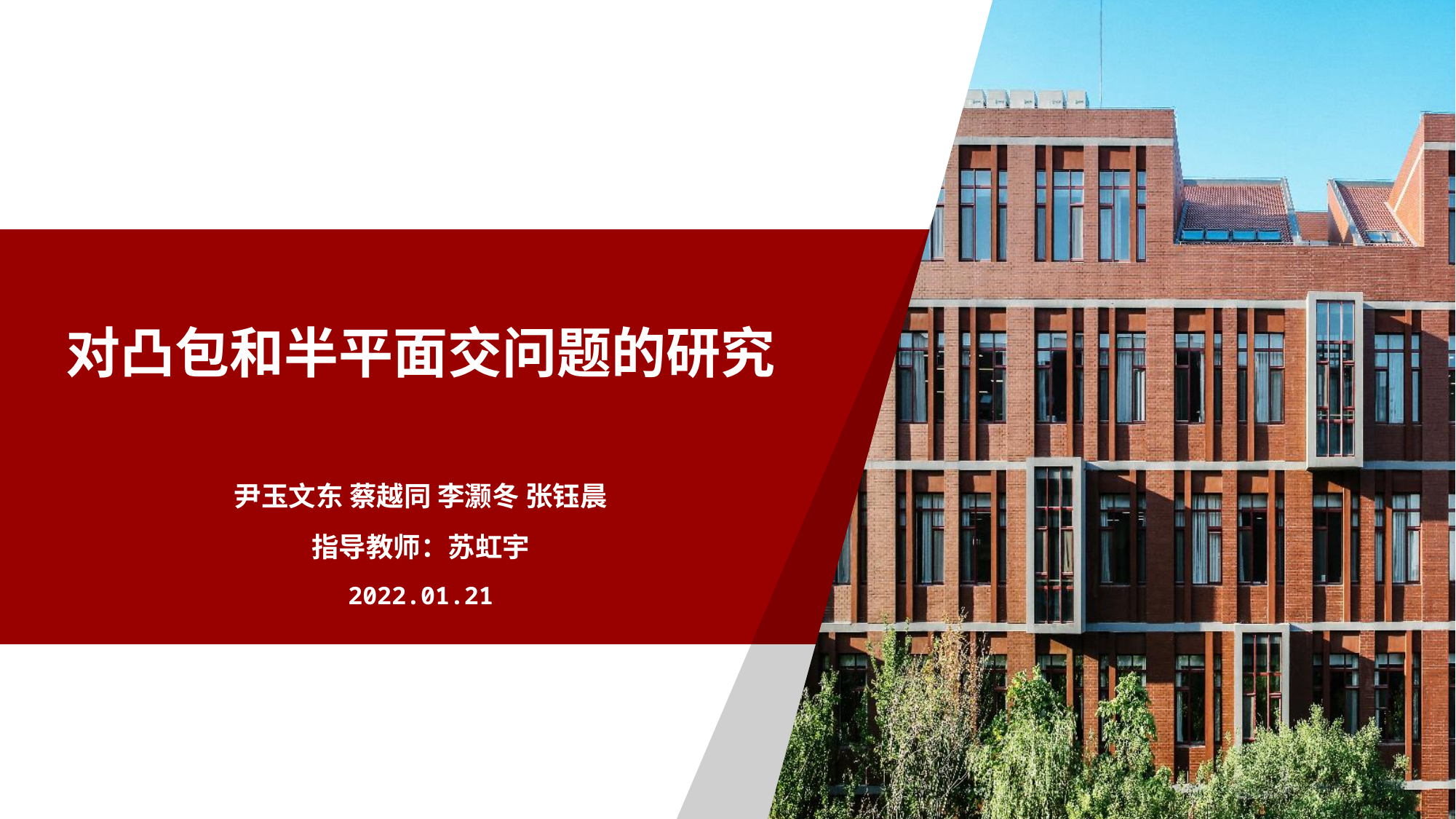

对凸包和半平面交问题的研究

尹玉文东 蔡越同 李灏冬 张钰晨
指导教师：苏虹宇
2022.01.21